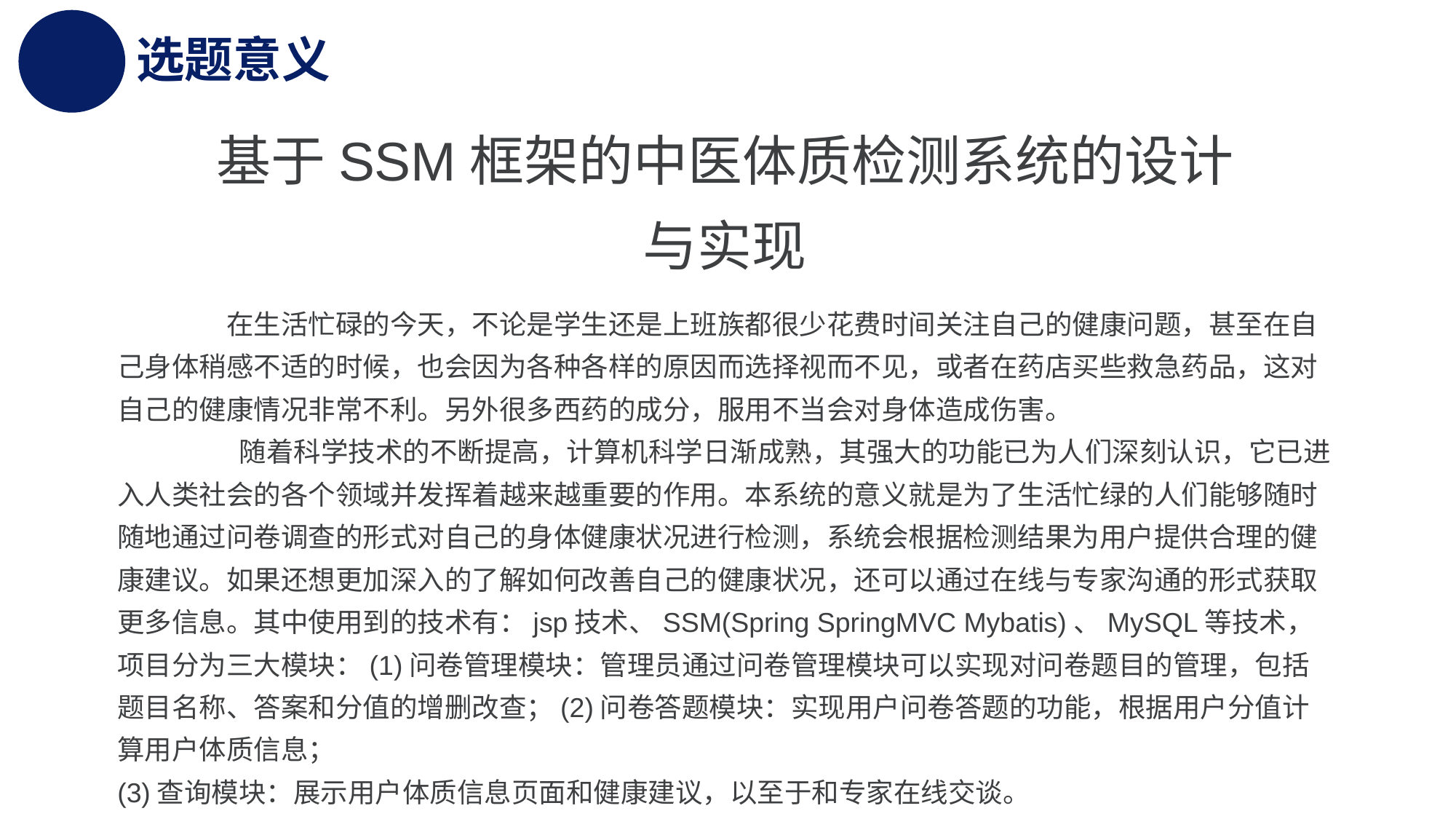

# 选题意义

基于SSM框架的中医体质检测系统的设计与实现
	在生活忙碌的今天，不论是学生还是上班族都很少花费时间关注自己的健康问题，甚至在自己身体稍感不适的时候，也会因为各种各样的原因而选择视而不见，或者在药店买些救急药品，这对自己的健康情况非常不利。另外很多西药的成分，服用不当会对身体造成伤害。
	 随着科学技术的不断提高，计算机科学日渐成熟，其强大的功能已为人们深刻认识，它已进入人类社会的各个领域并发挥着越来越重要的作用。本系统的意义就是为了生活忙绿的人们能够随时随地通过问卷调查的形式对自己的身体健康状况进行检测，系统会根据检测结果为用户提供合理的健康建议。如果还想更加深入的了解如何改善自己的健康状况，还可以通过在线与专家沟通的形式获取更多信息。其中使用到的技术有：jsp技术、SSM(Spring SpringMVC Mybatis)、MySQL等技术，项目分为三大模块：(1)问卷管理模块：管理员通过问卷管理模块可以实现对问卷题目的管理，包括题目名称、答案和分值的增删改查；(2)问卷答题模块：实现用户问卷答题的功能，根据用户分值计算用户体质信息；
(3)查询模块：展示用户体质信息页面和健康建议，以至于和专家在线交谈。